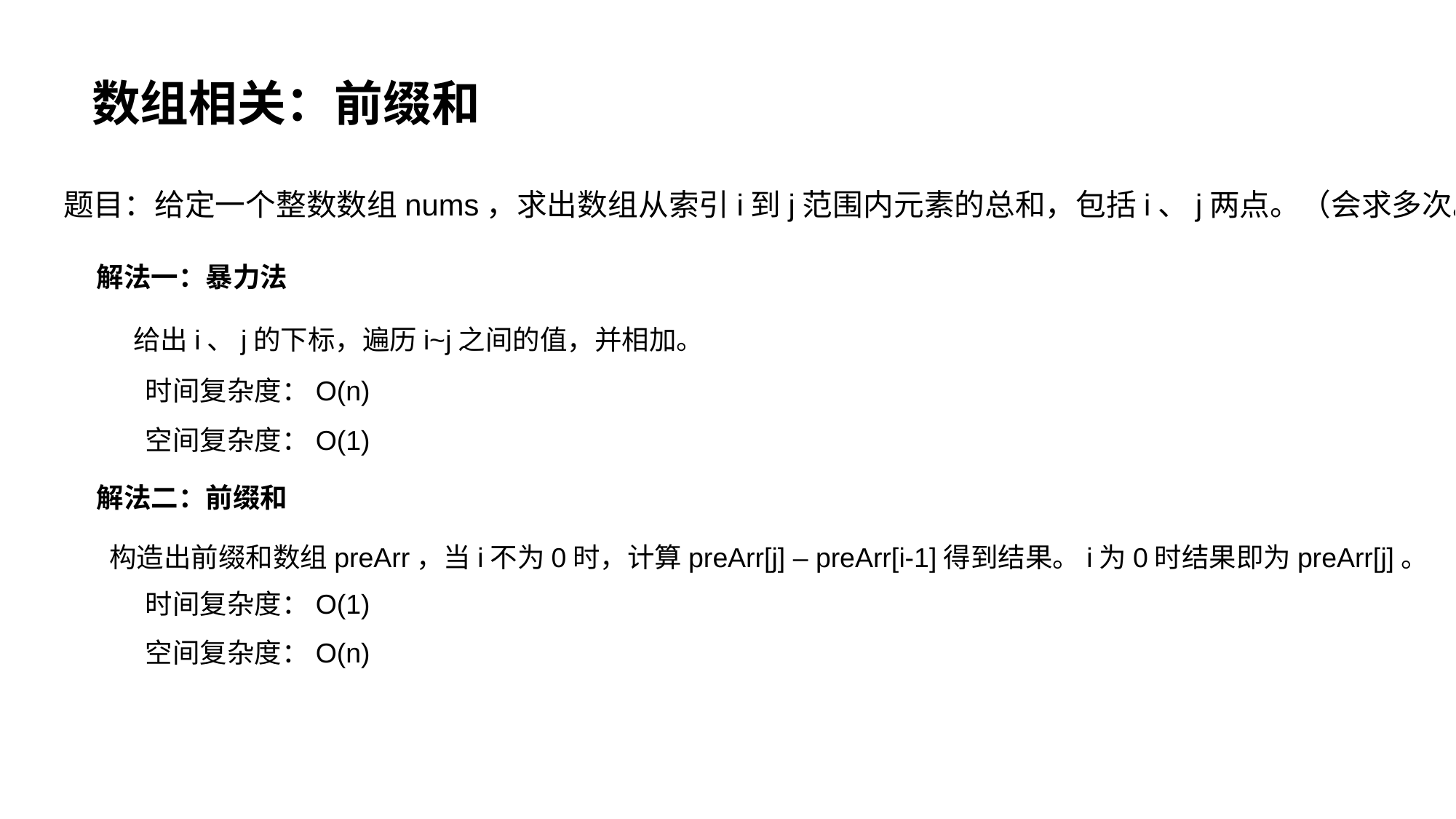

数组相关：前缀和
题目：给定一个整数数组nums，求出数组从索引i到j范围内元素的总和，包括i、j两点。（会求多次。）
解法一：暴力法
给出i、j的下标，遍历i~j之间的值，并相加。
时间复杂度：O(n)
空间复杂度：O(1)
解法二：前缀和
构造出前缀和数组preArr，当i不为0时，计算preArr[j] – preArr[i-1]得到结果。i为0时结果即为preArr[j]。
时间复杂度：O(1)
空间复杂度：O(n)